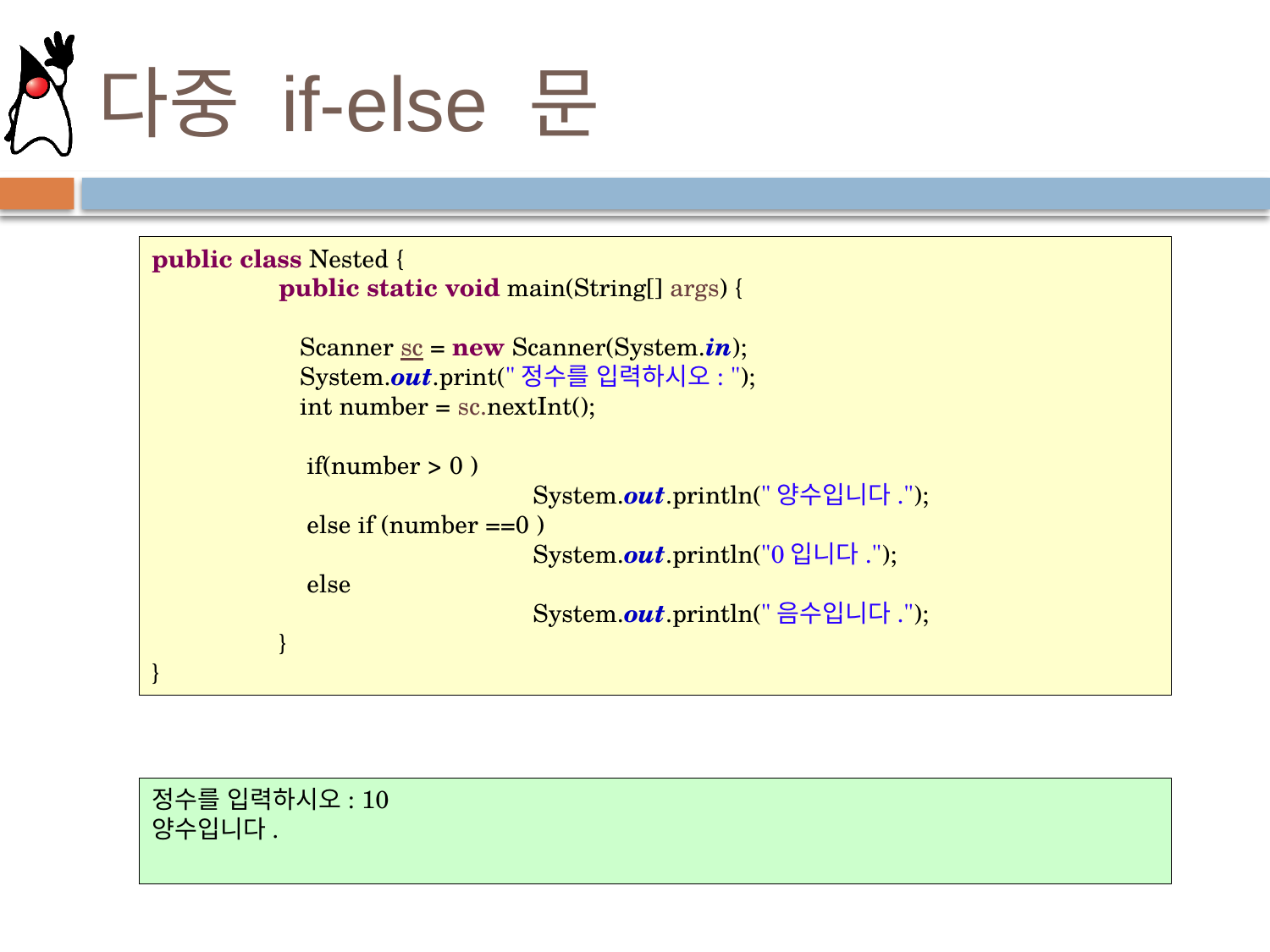

# 다중 if-else 문
public class Nested {
	public static void main(String[] args) {

	   Scanner sc = new Scanner(System.in);
	   System.out.print("정수를 입력하시오: ");
	   int number = sc.nextInt();

	    if(number > 0 )
			System.out.println("양수입니다.");
	    else if (number ==0 )
			System.out.println("0입니다.");
	    else
			System.out.println("음수입니다.");
	}
}
정수를 입력하시오: 10
양수입니다.